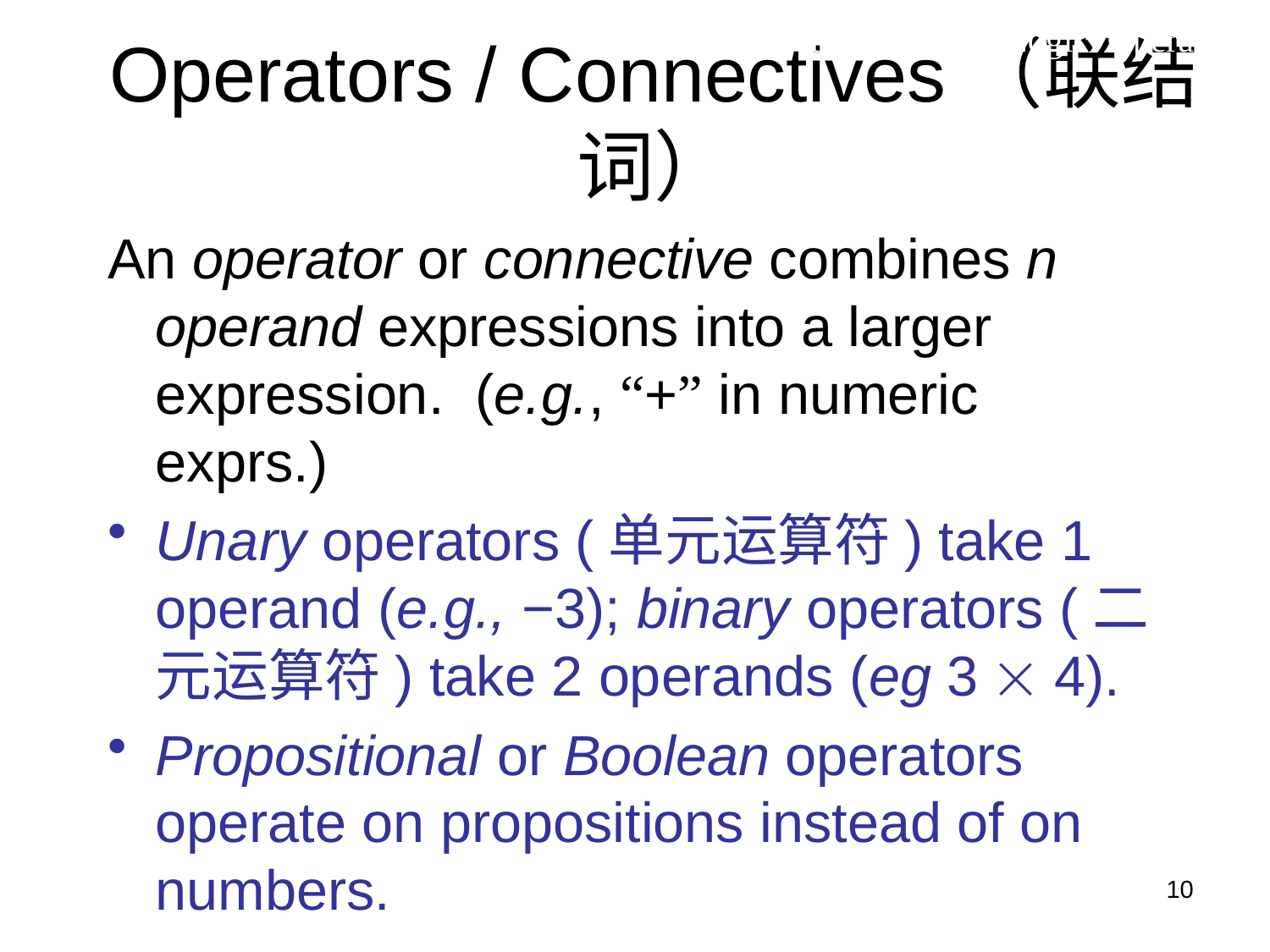

Topic #1.0 – Propositional Logic: Operators
# Operators / Connectives（联结词）
An operator or connective combines n operand expressions into a larger expression.  (e.g., “+” in numeric exprs.)
Unary operators (单元运算符) take 1 operand (e.g., −3); binary operators (二元运算符) take 2 operands (eg 3 × 4).
Propositional or Boolean operators operate on propositions instead of on numbers.
10